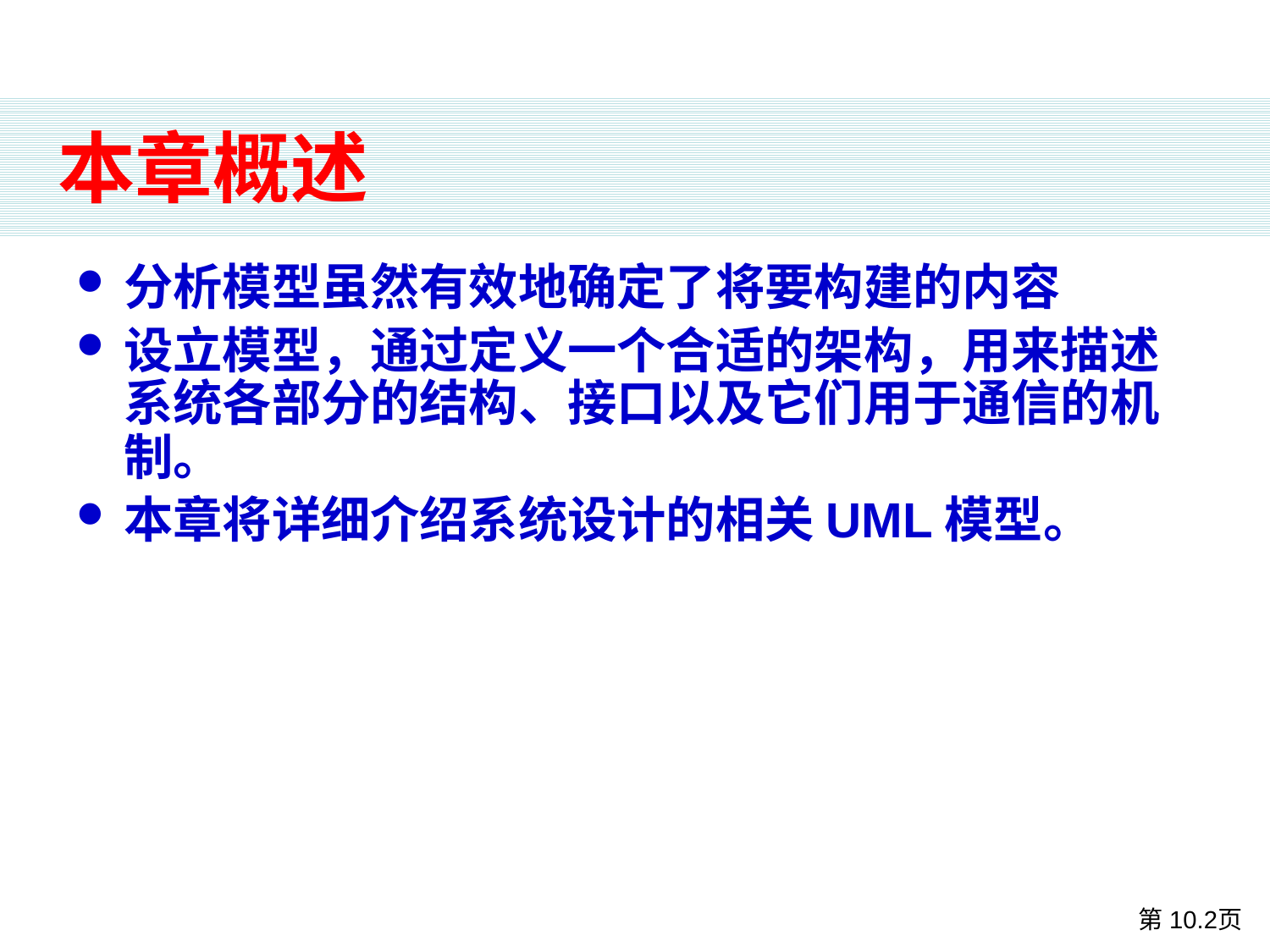

# 本章概述
分析模型虽然有效地确定了将要构建的内容
设立模型，通过定义一个合适的架构，用来描述系统各部分的结构、接口以及它们用于通信的机制。
本章将详细介绍系统设计的相关UML模型。
第10.2页